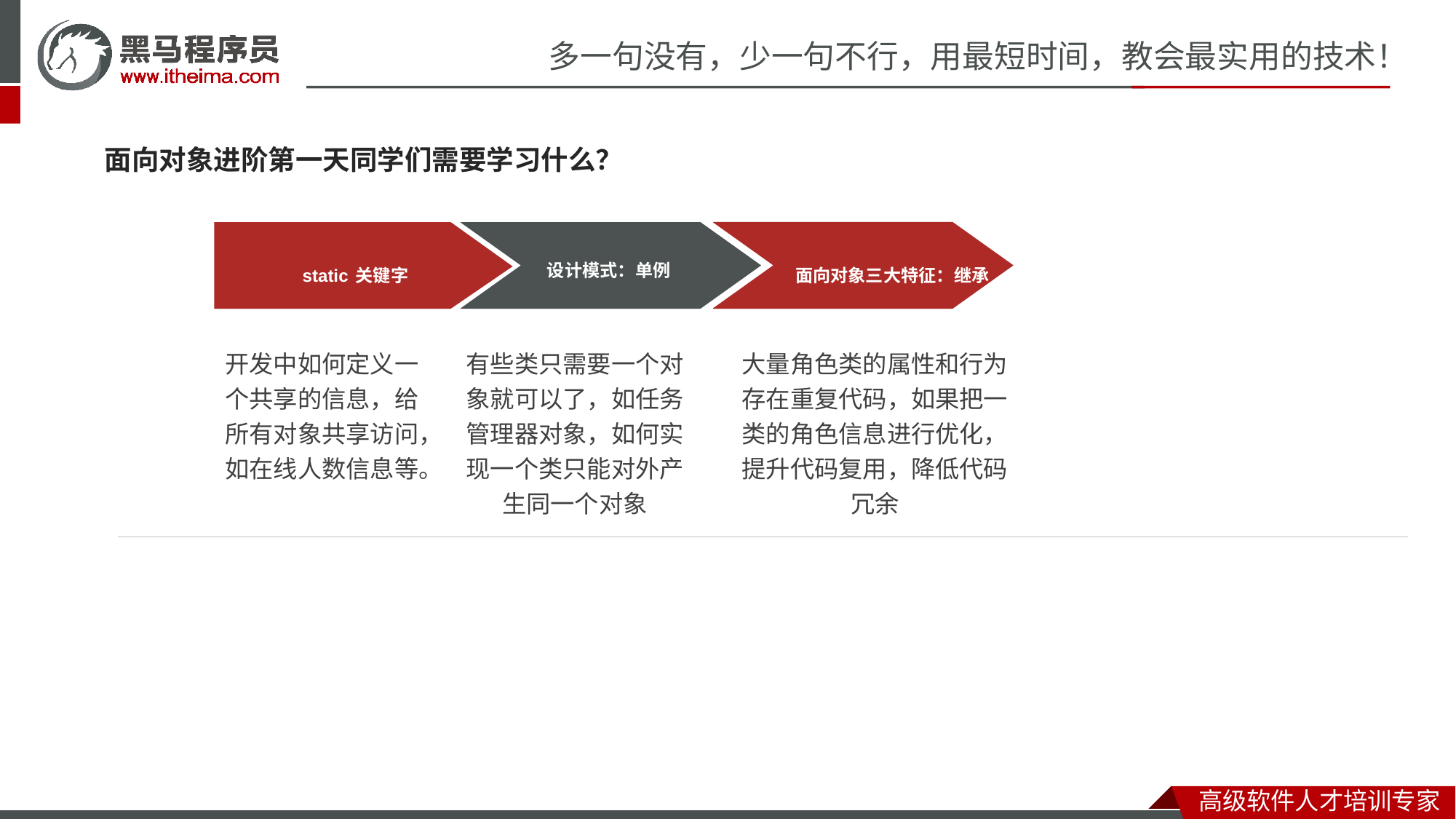

面向对象进阶第一天同学们需要学习什么？

static关键字
面向对象三大特征：继承
设计模式：单例
开发中如何定义一个共享的信息，给所有对象共享访问，如在线人数信息等。
有些类只需要一个对象就可以了，如任务管理器对象，如何实现一个类只能对外产生同一个对象
大量角色类的属性和行为存在重复代码，如果把一类的角色信息进行优化，提升代码复用，降低代码冗余